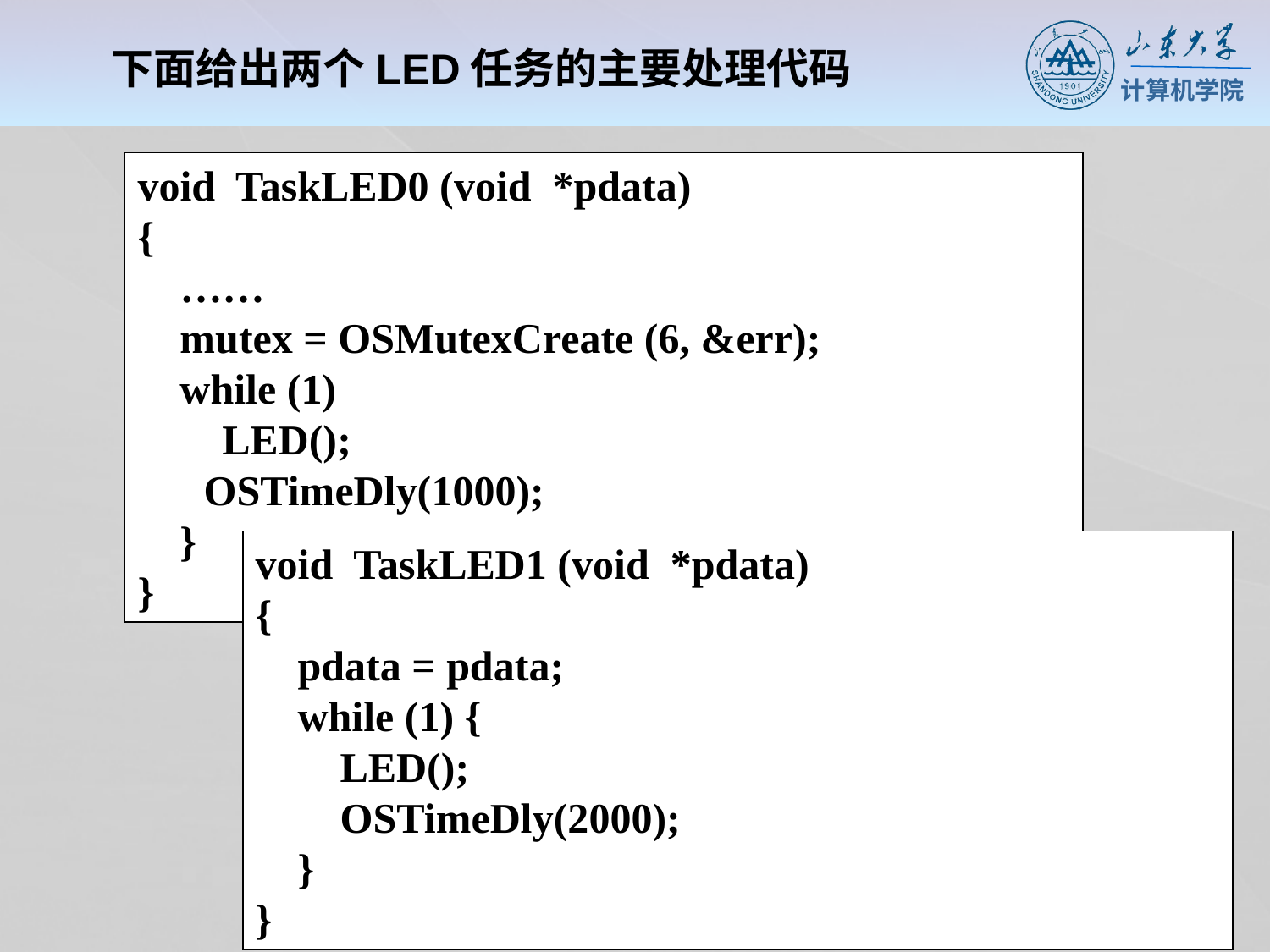

下面给出两个LED任务的主要处理代码
void  TaskLED0 (void  *pdata)
{
    ……
    mutex = OSMutexCreate (6, &err);
    while (1)
        LED();
 	    OSTimeDly(1000);
    }
}

void  TaskLED1 (void  *pdata)
{
    pdata = pdata;
    while (1) {
        LED();
        OSTimeDly(2000);
    }
}